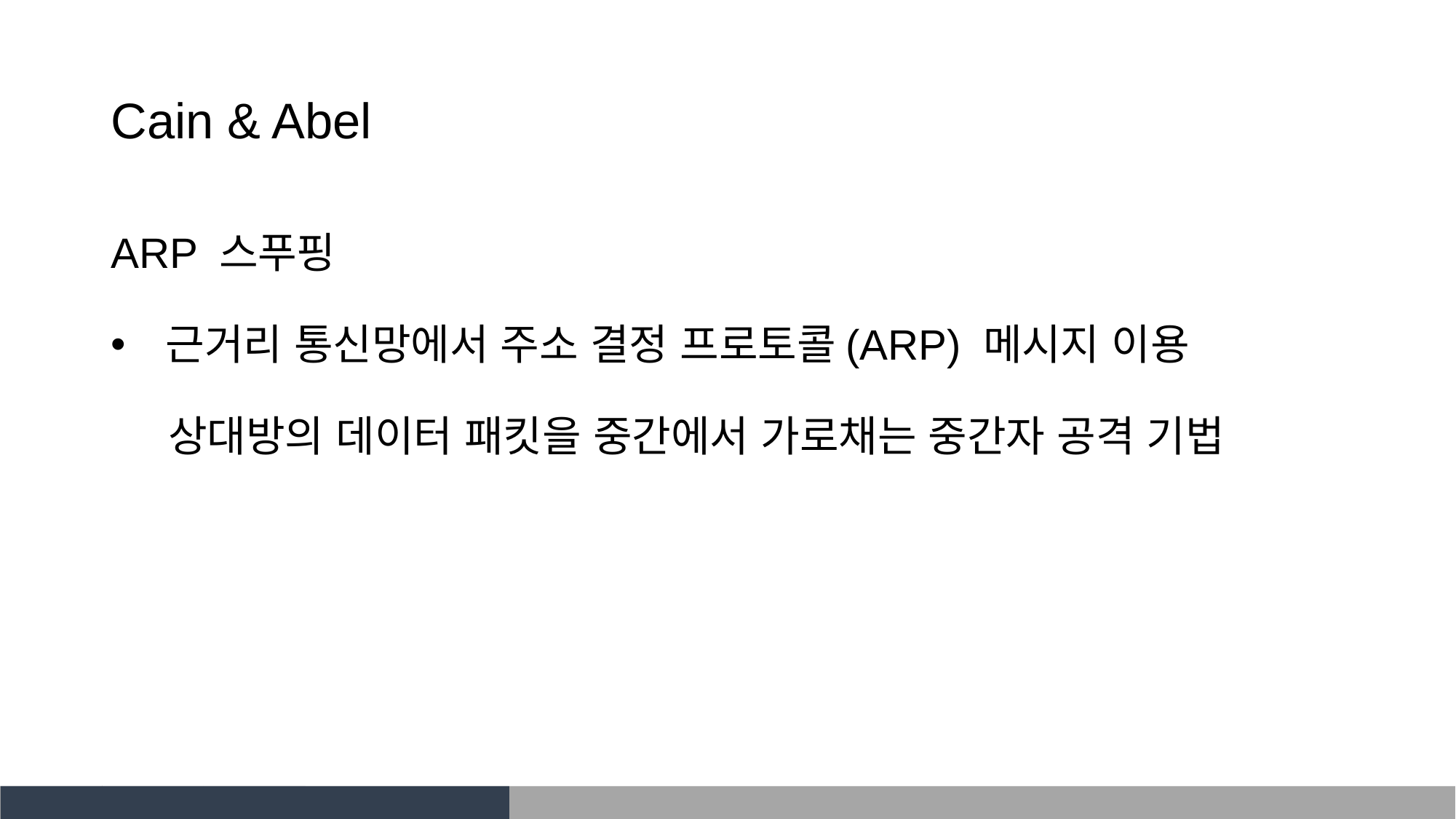

Cain & Abel
ARP 스푸핑

근거리 통신망에서 주소 결정 프로토콜(ARP) 메시지 이용

    상대방의 데이터 패킷을 중간에서 가로채는 중간자 공격 기법